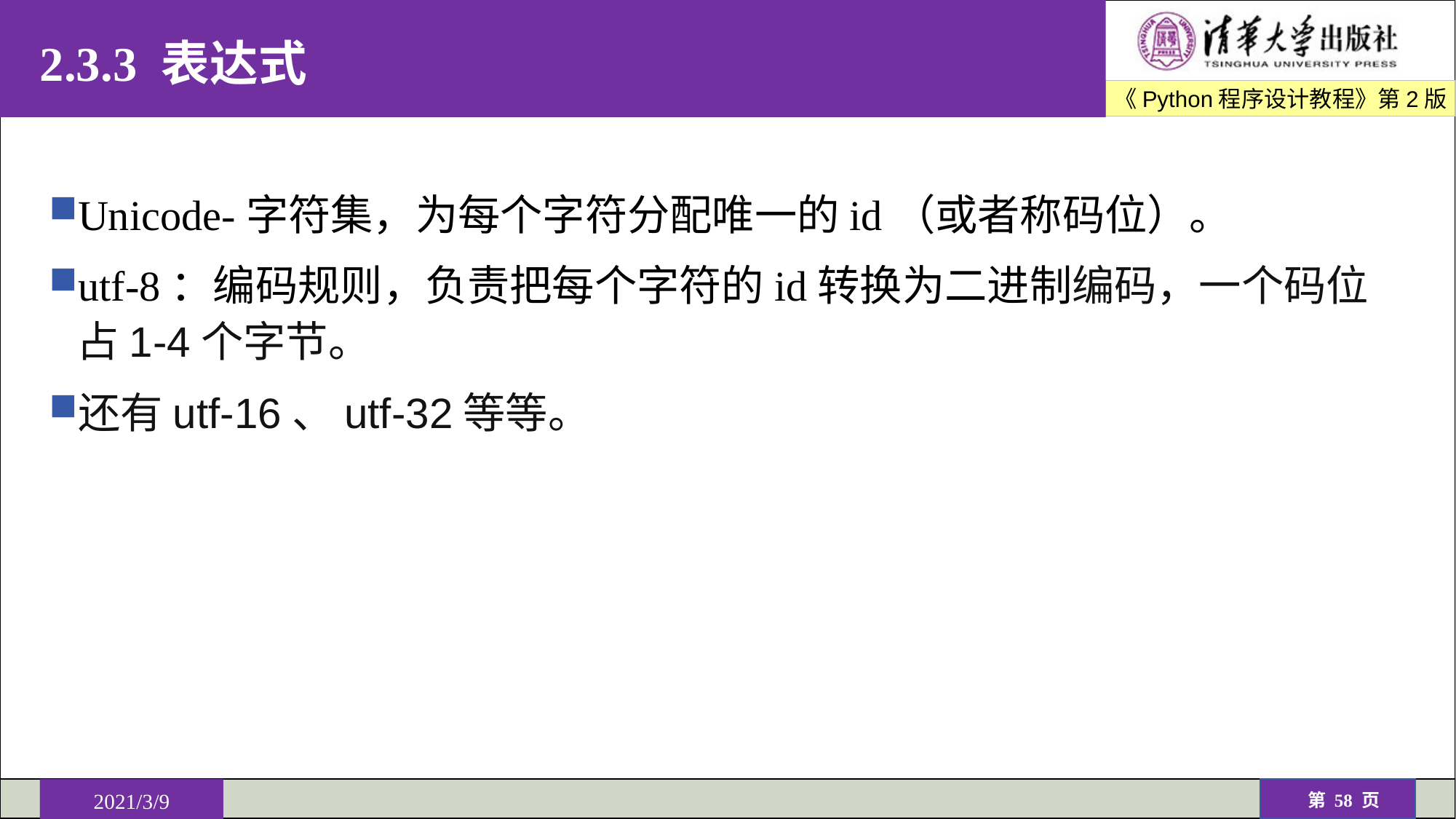

# 2.3.3 表达式
Unicode-字符集，为每个字符分配唯一的id（或者称码位）。
utf-8：编码规则，负责把每个字符的id转换为二进制编码，一个码位占1-4个字节。
还有utf-16、utf-32等等。